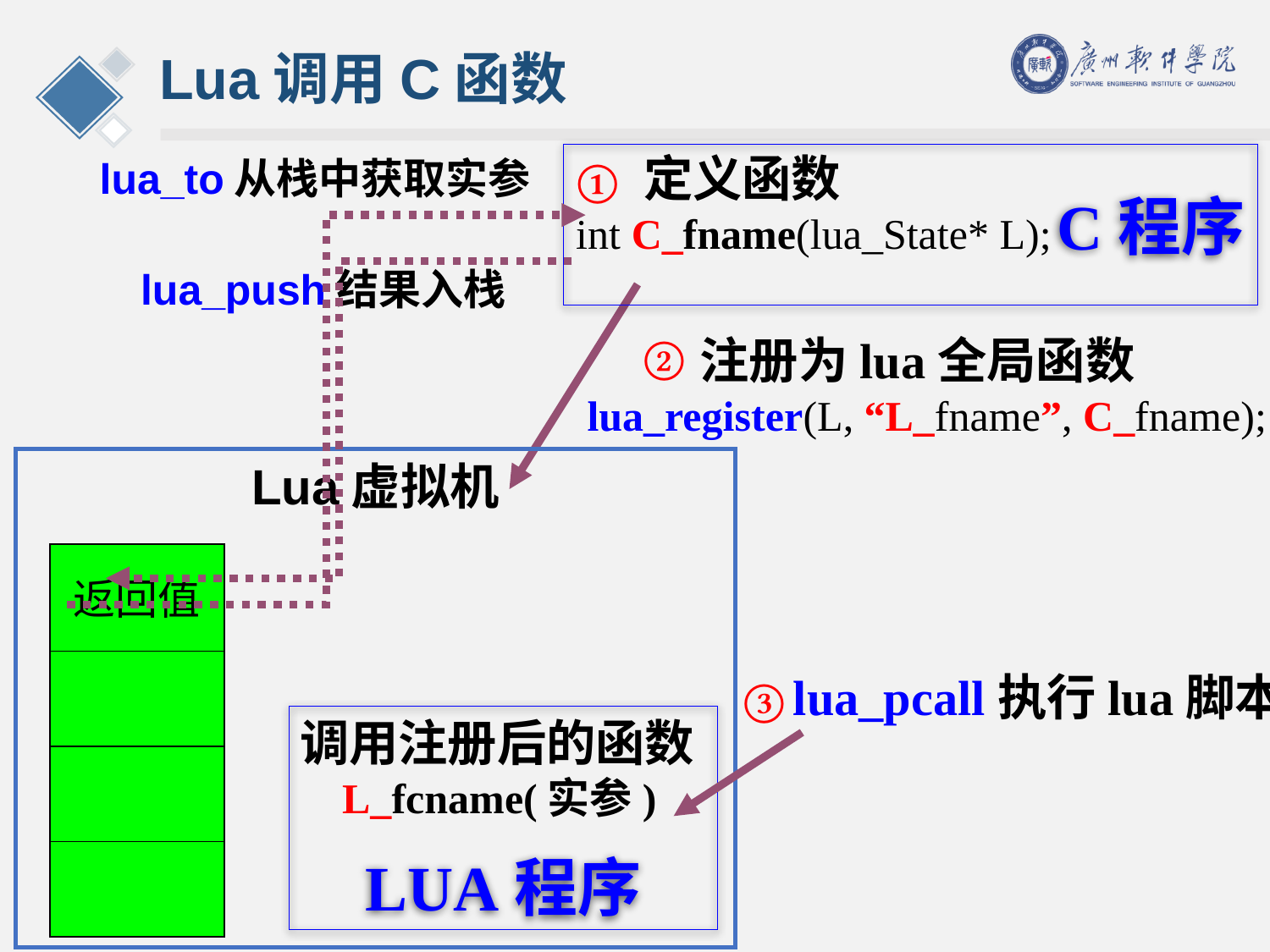

# Lua调用C函数
     定义函数
int C_fname(lua_State* L);
C程序
①
lua_to从栈中获取实参
lua_push结果入栈

②
         注册为lua全局函数
lua_register(L, “L_fname”, C_fname);
Lua虚拟机
返回值

lua_pcall执行lua脚本
③
调用注册后的函数
    L_fcname(实参)
LUA程序